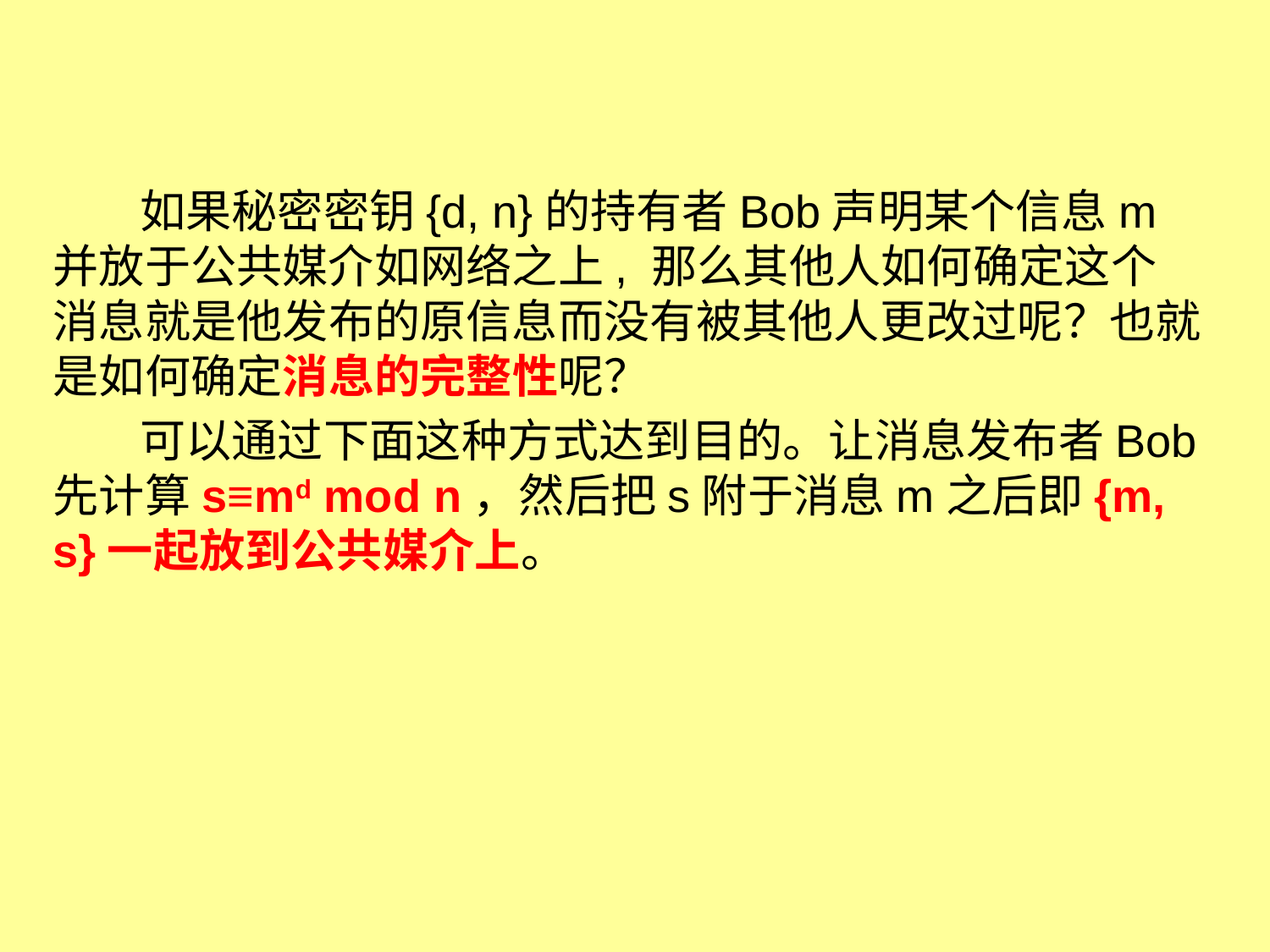

#
如果秘密密钥{d, n}的持有者Bob声明某个信息m并放于公共媒介如网络之上, 那么其他人如何确定这个消息就是他发布的原信息而没有被其他人更改过呢？也就是如何确定消息的完整性呢？
可以通过下面这种方式达到目的。让消息发布者Bob先计算s≡md mod n，然后把s附于消息m之后即{m, s}一起放到公共媒介上。